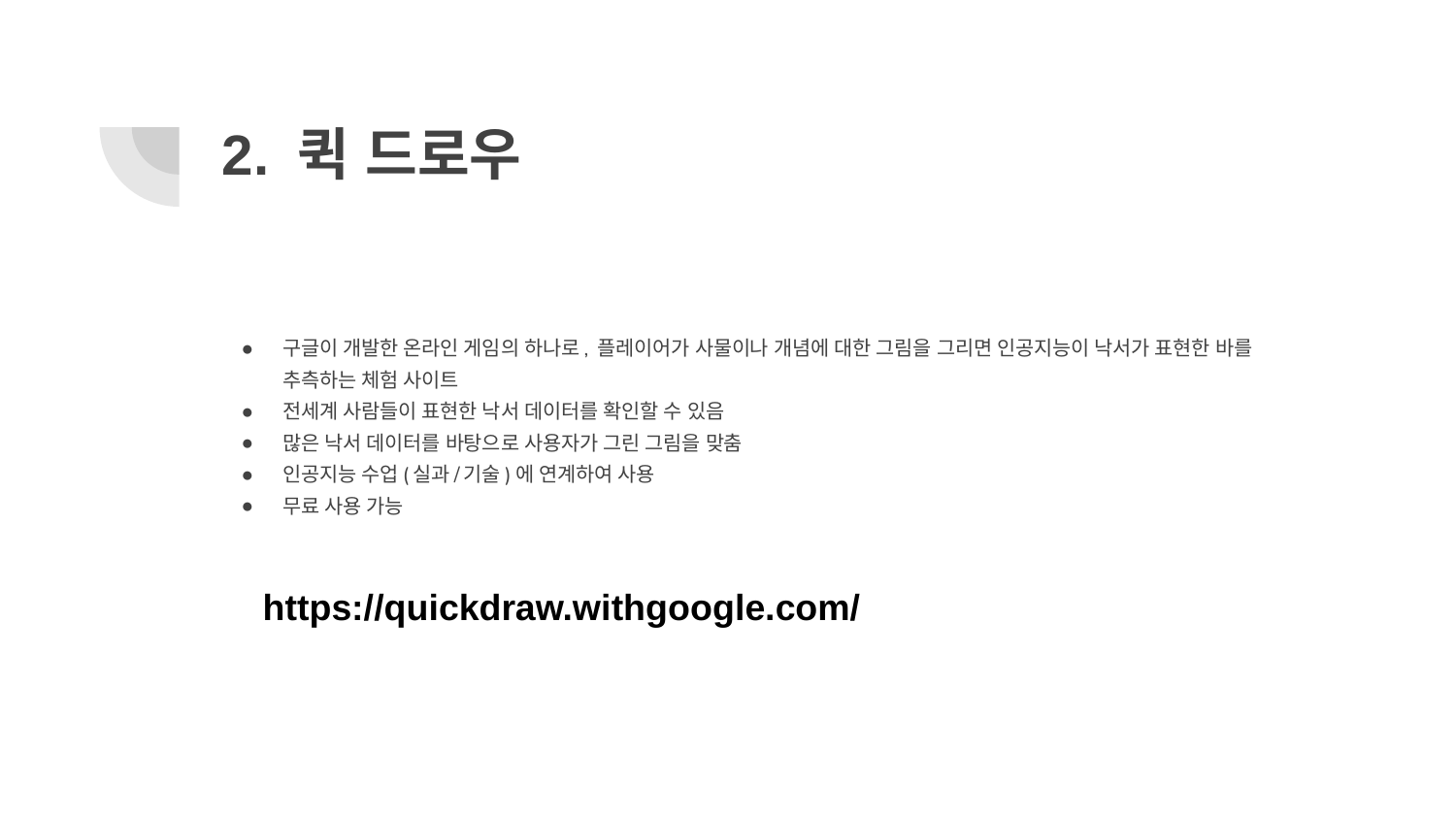

# 2. 퀵 드로우
구글이 개발한 온라인 게임의 하나로, 플레이어가 사물이나 개념에 대한 그림을 그리면 인공지능이 낙서가 표현한 바를 추측하는 체험 사이트
전세계 사람들이 표현한 낙서 데이터를 확인할 수 있음
많은 낙서 데이터를 바탕으로 사용자가 그린 그림을 맞춤
인공지능 수업(실과/기술)에 연계하여 사용
무료 사용 가능
https://quickdraw.withgoogle.com/